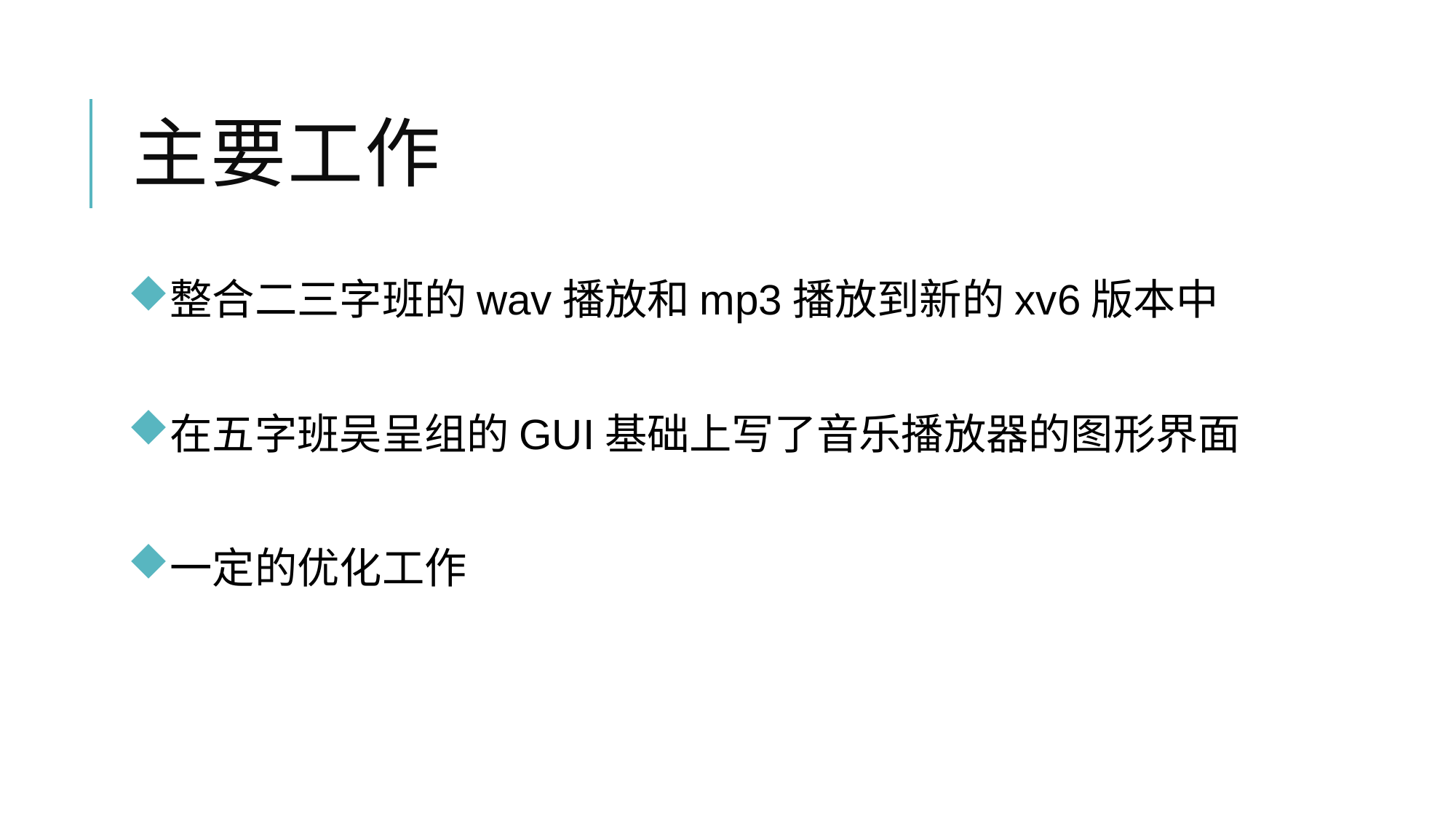

# 主要工作
整合二三字班的wav播放和mp3播放到新的xv6版本中

在五字班吴呈组的GUI基础上写了音乐播放器的图形界面

一定的优化工作